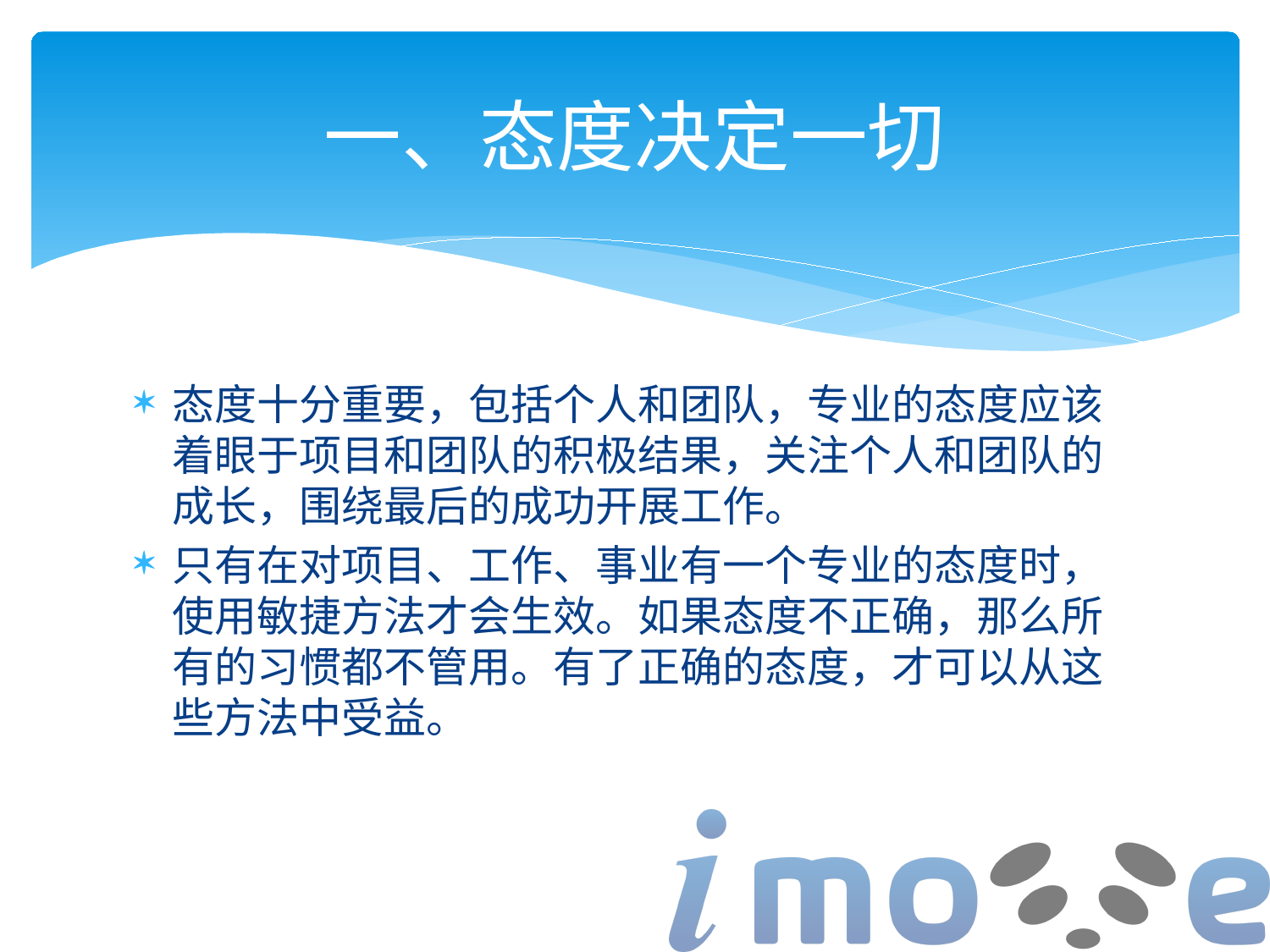

# 一、态度决定一切
态度十分重要，包括个人和团队，专业的态度应该着眼于项目和团队的积极结果，关注个人和团队的成长，围绕最后的成功开展工作。
只有在对项目、工作、事业有一个专业的态度时，使用敏捷方法才会生效。如果态度不正确，那么所有的习惯都不管用。有了正确的态度，才可以从这些方法中受益。